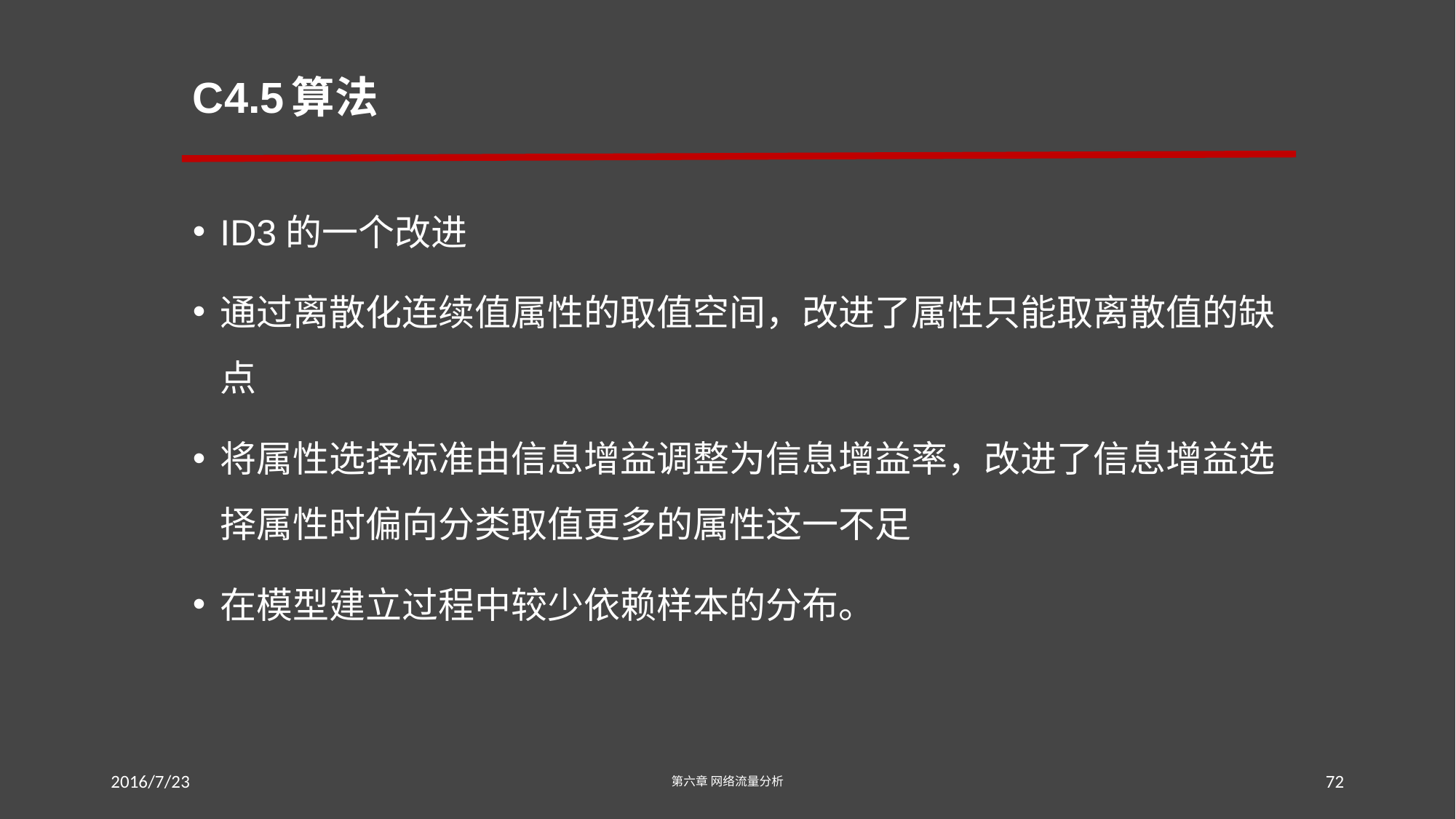

# C4.5算法
ID3的一个改进
通过离散化连续值属性的取值空间，改进了属性只能取离散值的缺点
将属性选择标准由信息增益调整为信息增益率，改进了信息增益选择属性时偏向分类取值更多的属性这一不足
在模型建立过程中较少依赖样本的分布。
2016/7/23
第六章 网络流量分析
72